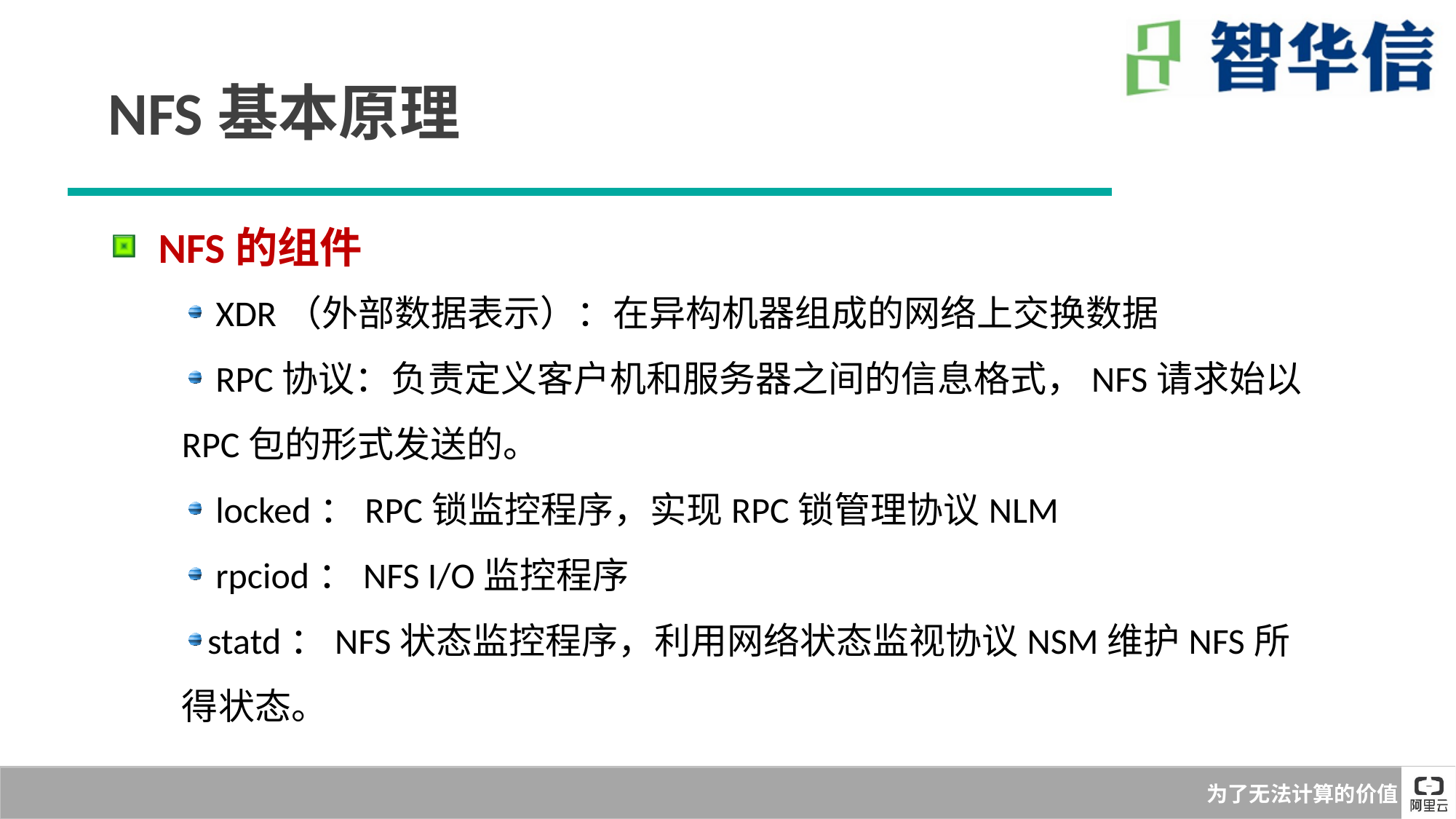

NFS基本原理
  NFS的组件
 XDR（外部数据表示）：在异构机器组成的网络上交换数据
 RPC协议：负责定义客户机和服务器之间的信息格式，NFS请求始以RPC包的形式发送的。
 locked：RPC锁监控程序，实现RPC锁管理协议NLM
 rpciod：NFS I/O监控程序
statd：NFS状态监控程序，利用网络状态监视协议NSM维护NFS所得状态。